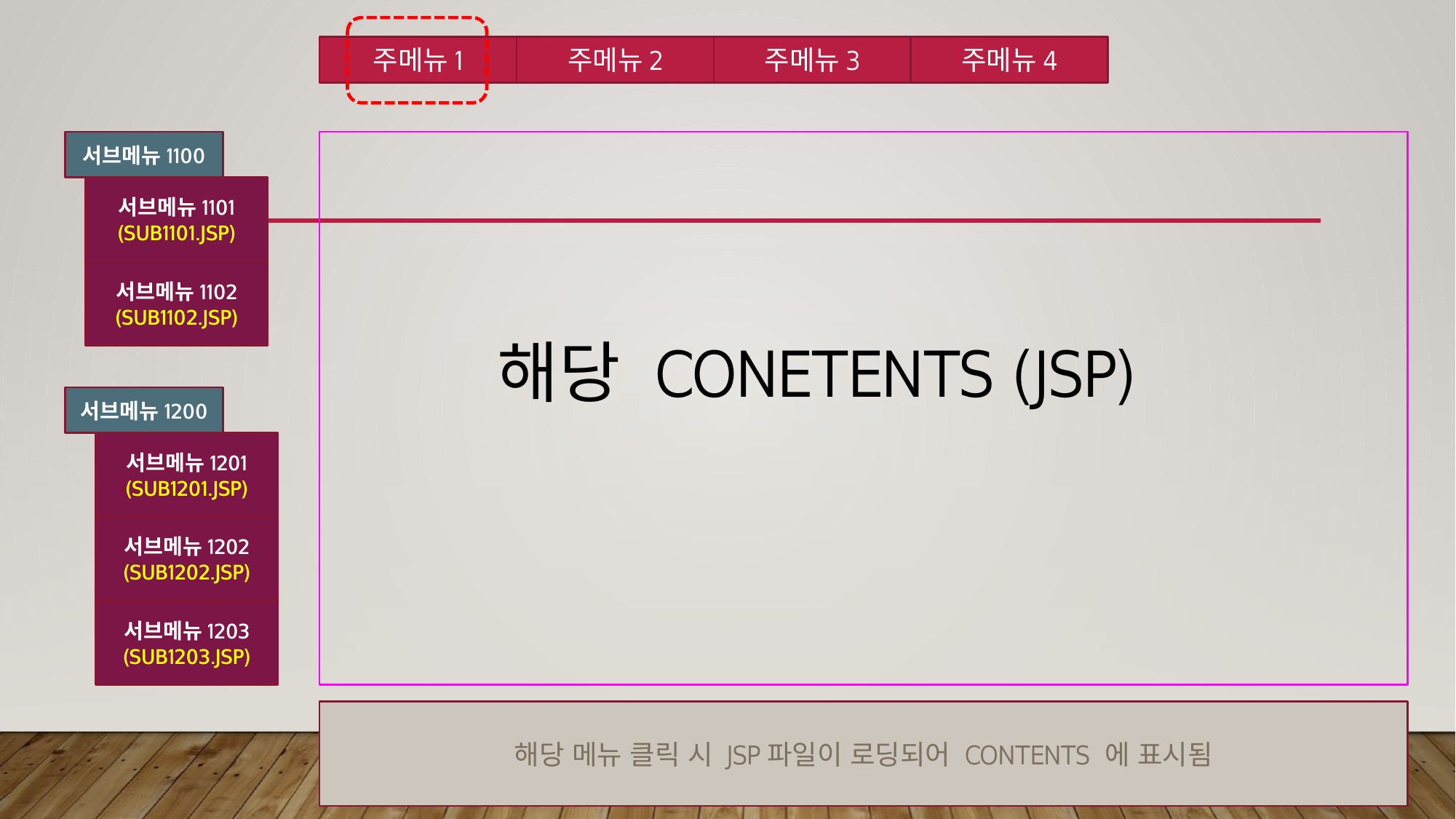

주메뉴4
주메뉴2
주메뉴3
주메뉴1
서브메뉴1100

서브메뉴1101
(SUB1101.JSP)
서브메뉴1102
(SUB1102.JSP)
해당 CONETENTS (JSP)
서브메뉴1200
서브메뉴1201
(SUB1201.JSP)
서브메뉴1202
(SUB1202.JSP)
서브메뉴1203
(SUB1203.JSP)
해당 메뉴 클릭 시 JSP파일이 로딩되어 CONTENTS 에 표시됨